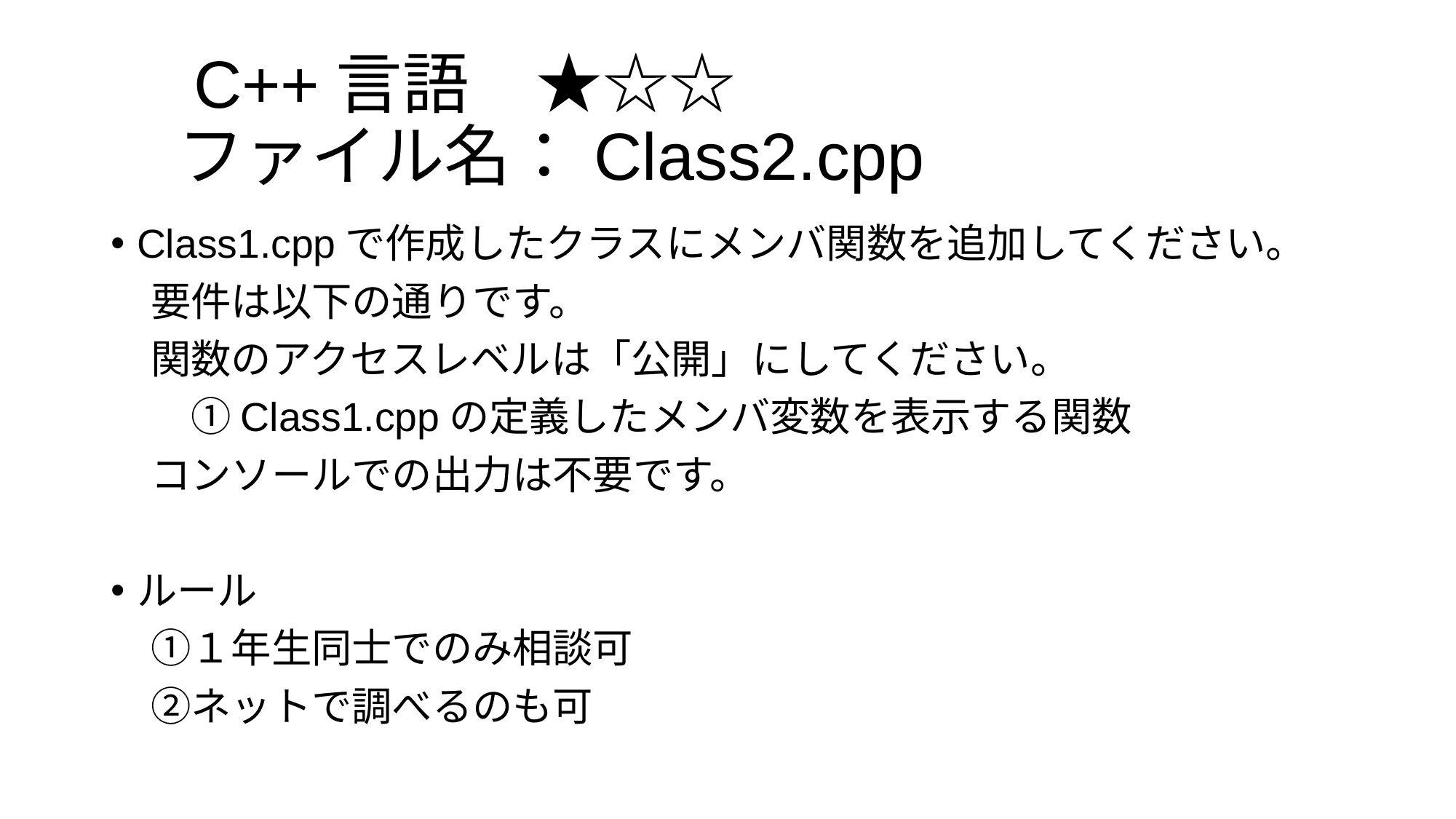

# C++言語　★☆☆ 　ファイル名：Class2.cpp
Class1.cppで作成したクラスにメンバ関数を追加してください。
　要件は以下の通りです。
　関数のアクセスレベルは「公開」にしてください。
　　①Class1.cppの定義したメンバ変数を表示する関数
　コンソールでの出力は不要です。

ルール
　①１年生同士でのみ相談可
　②ネットで調べるのも可